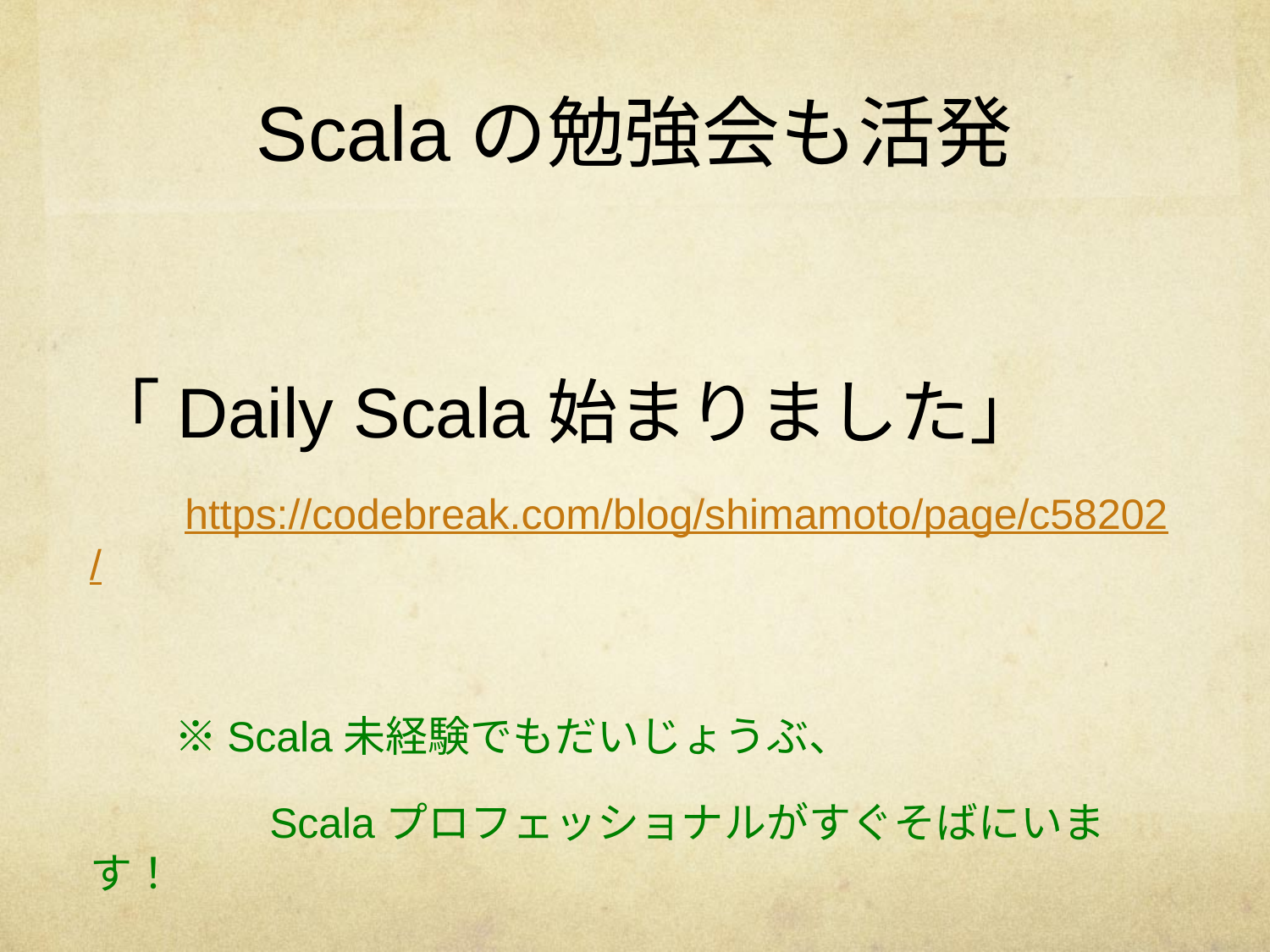

# Scalaの勉強会も活発

「Daily Scala始まりました」
　　https://codebreak.com/blog/shimamoto/page/c58202/

　　※Scala未経験でもだいじょうぶ、
　　　　Scalaプロフェッショナルがすぐそばにいます！